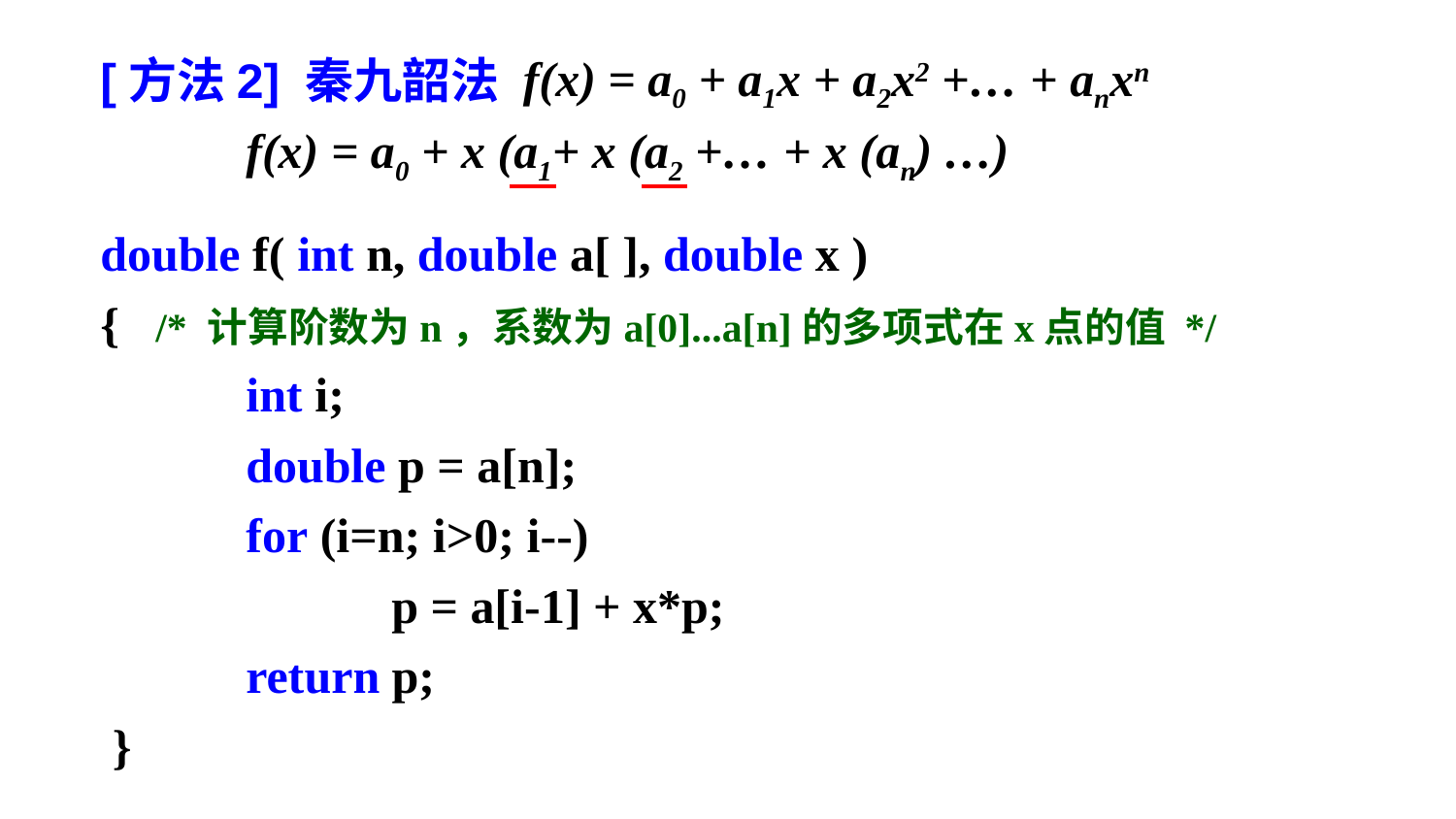

f(x) = a0 + a1x + a2x2 +… + anxn
[方法2] 秦九韶法
            f(x) = a0 + x (a1+ x (a2 +… + x (an) …)
double f( int n, double a[ ], double x )
{   /* 计算阶数为n，系数为a[0]...a[n]的多项式在x点的值 */
	int i;
	double p = a[n];
	for (i=n; i>0; i--)
		p = a[i-1] + x*p;
	return p;
 }